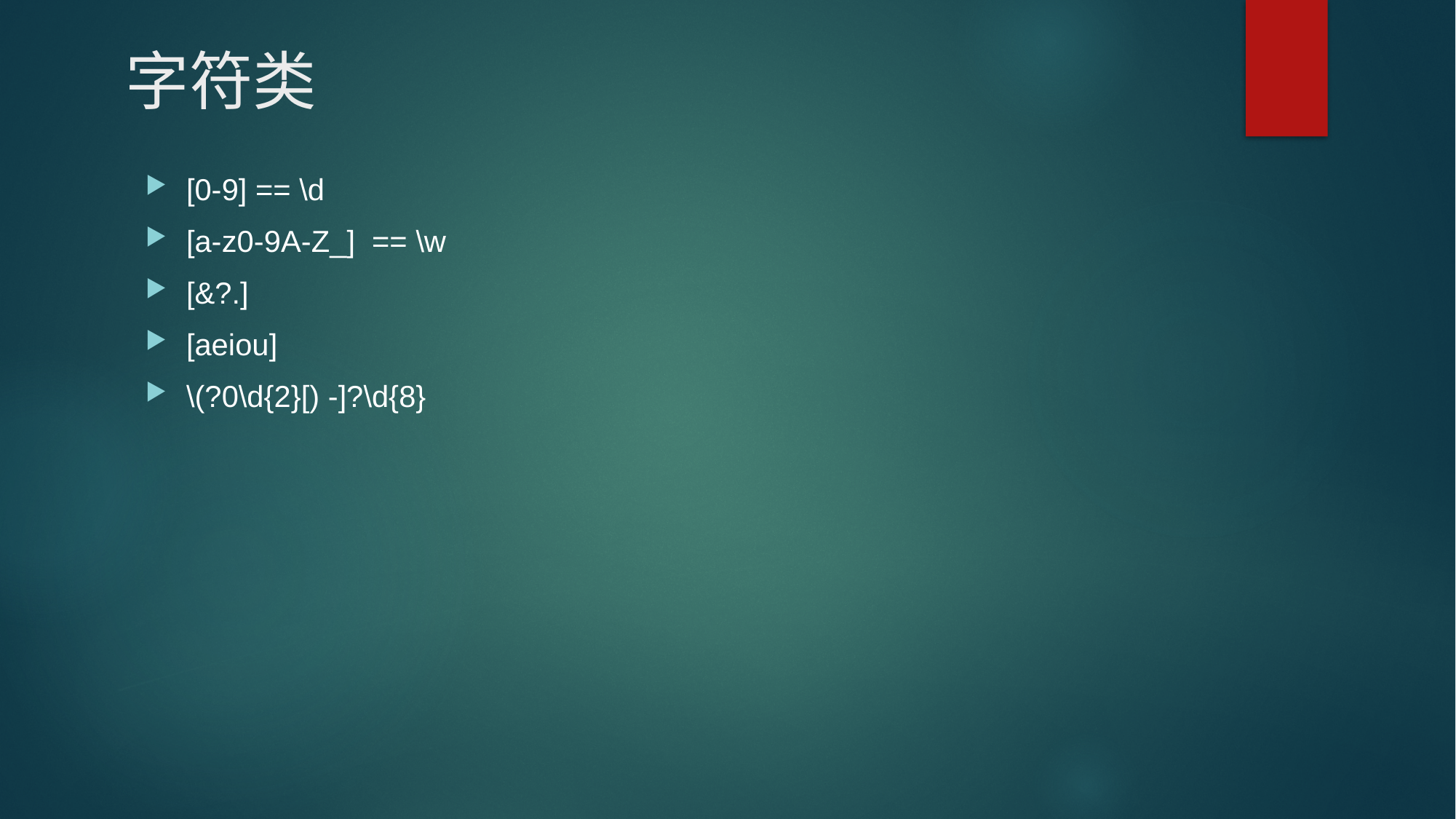

# 字符类
[0-9] == \d
[a-z0-9A-Z_]  == \w
[&?.]
[aeiou]
\(?0\d{2}[) -]?\d{8}